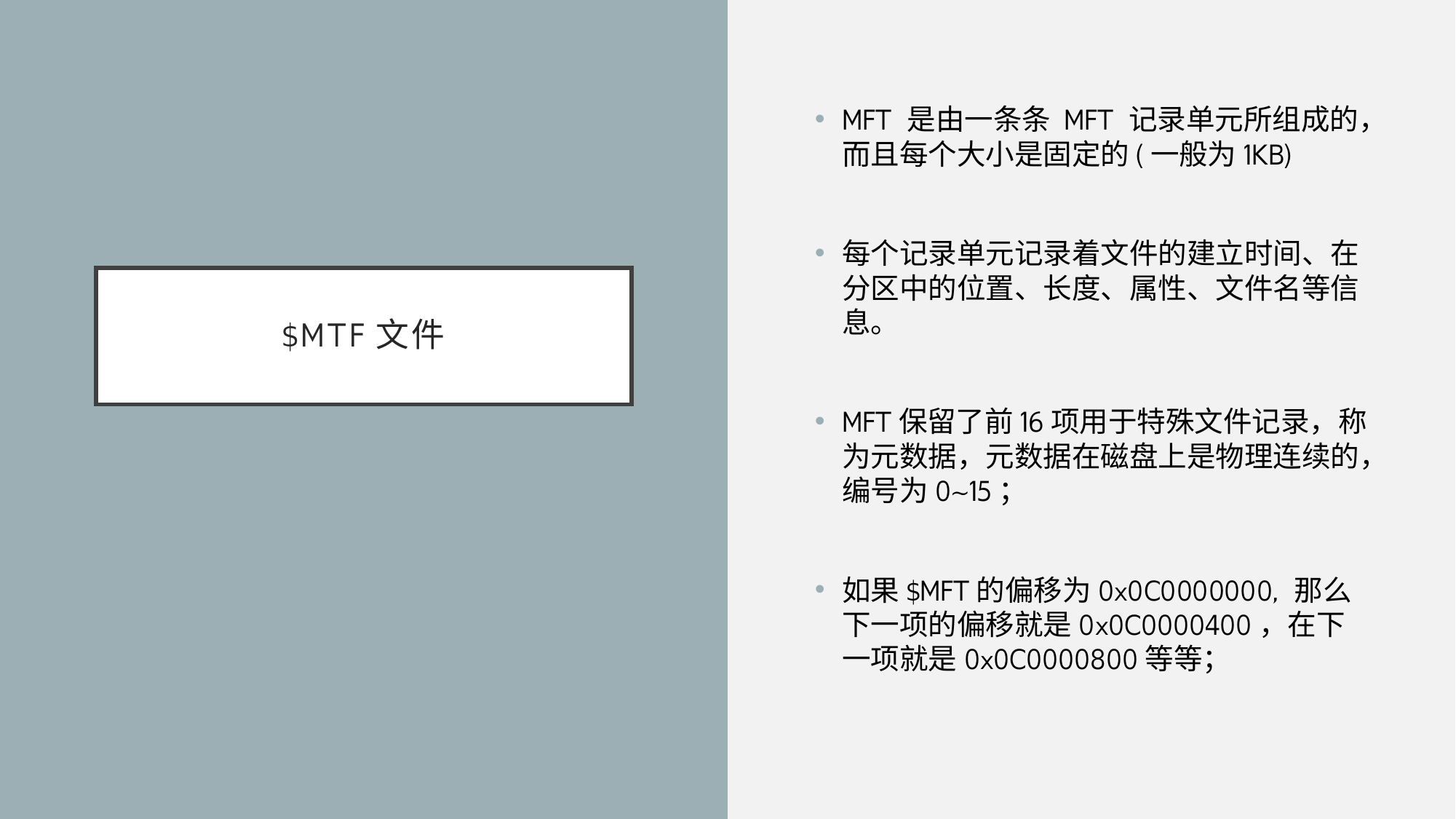

MFT 是由一条条 MFT 记录单元所组成的，而且每个大小是固定的(一般为1KB)

每个记录单元记录着文件的建立时间、在分区中的位置、长度、属性、文件名等信息。

MFT保留了前16项用于特殊文件记录，称为元数据，元数据在磁盘上是物理连续的，编号为0~15；

如果$MFT的偏移为0x0C0000000, 那么下一项的偏移就是0x0C0000400，在下一项就是0x0C0000800等等；

# $MTF文件